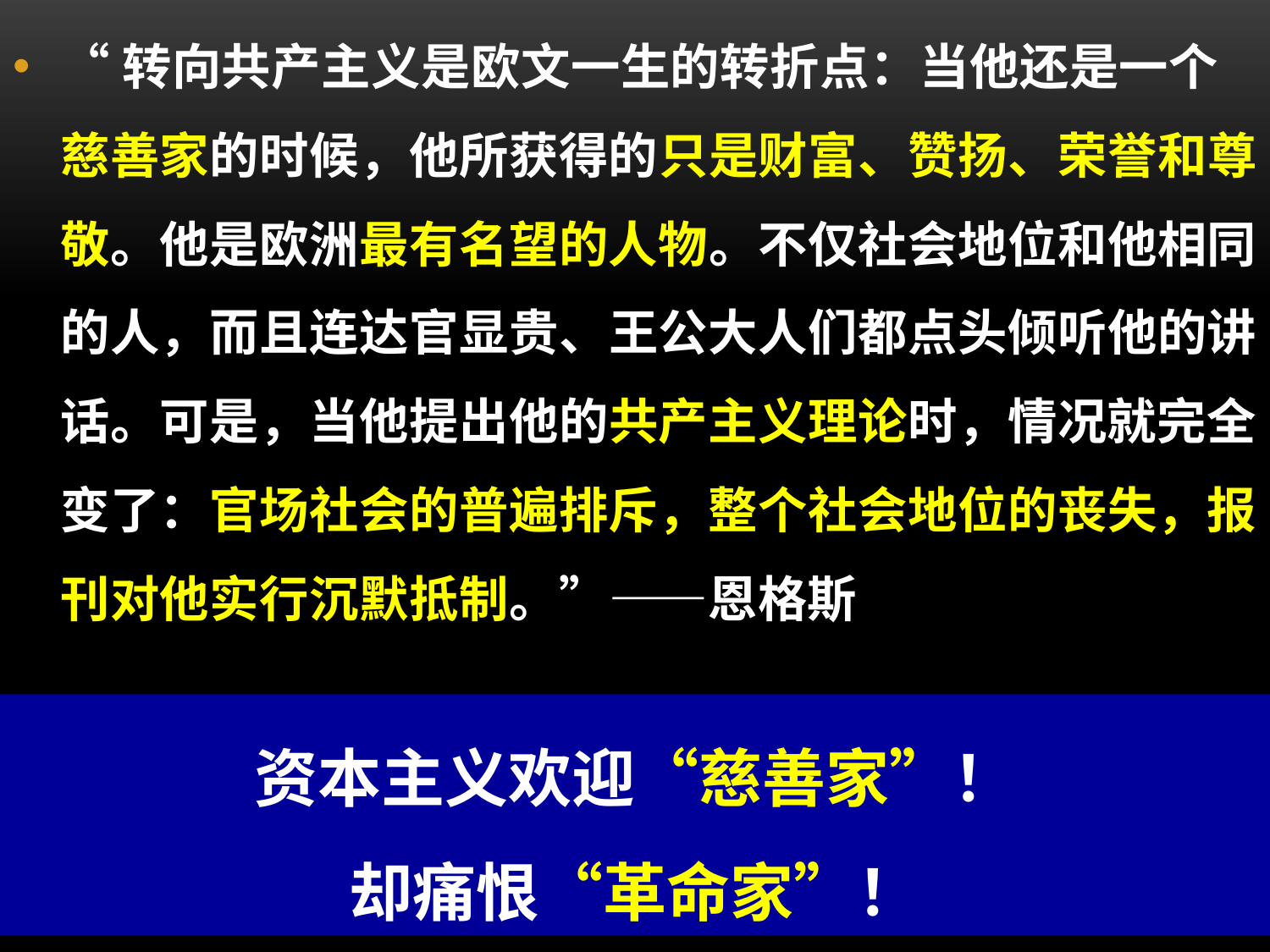

“转向共产主义是欧文一生的转折点：当他还是一个慈善家的时候，他所获得的只是财富、赞扬、荣誉和尊敬。他是欧洲最有名望的人物。不仅社会地位和他相同的人，而且连达官显贵、王公大人们都点头倾听他的讲话。可是，当他提出他的共产主义理论时，情况就完全变了：官场社会的普遍排斥，整个社会地位的丧失，报刊对他实行沉默抵制。”——恩格斯
资本主义欢迎“慈善家”！
却痛恨“革命家”！